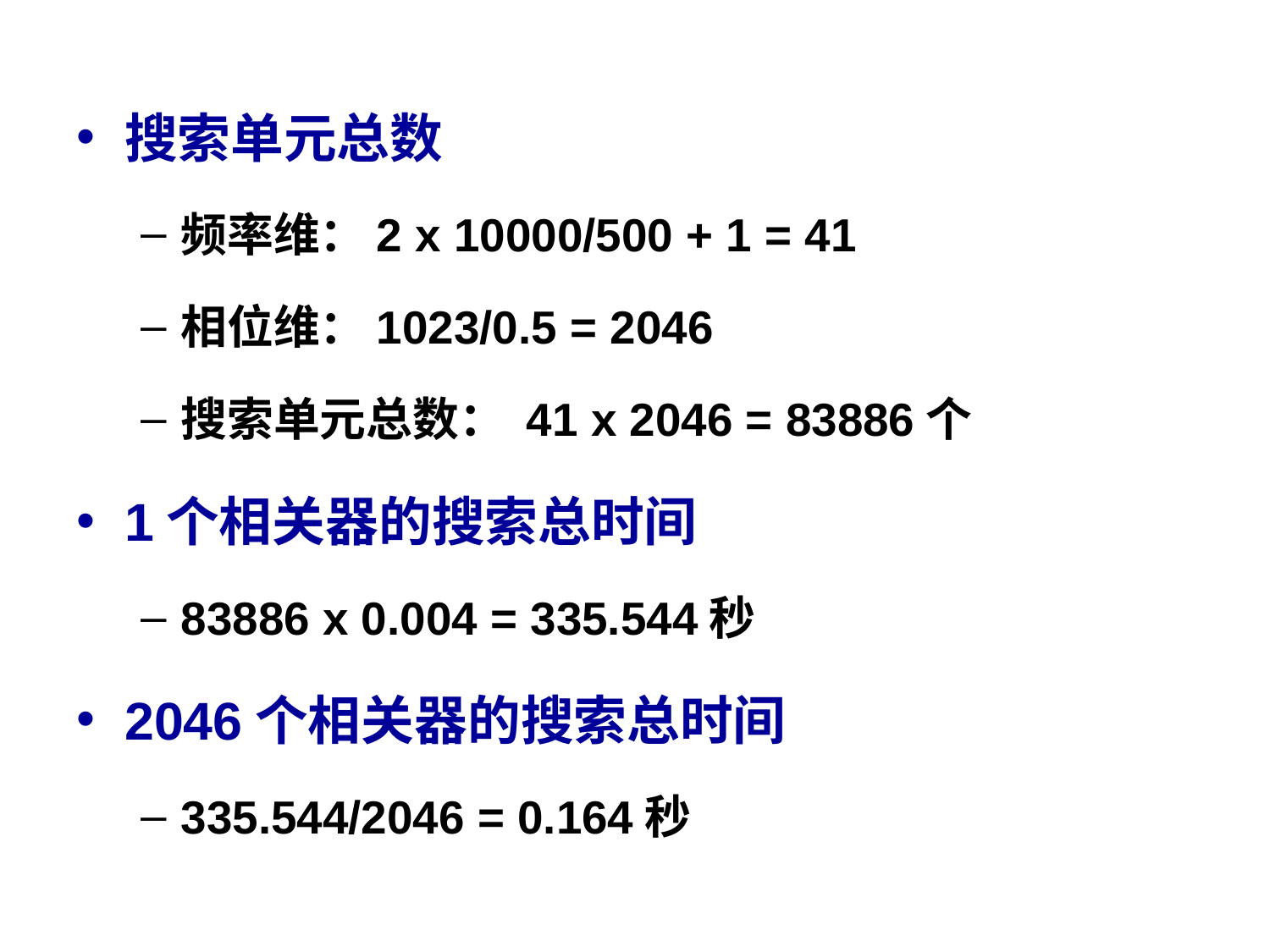

搜索单元总数
频率维：2 x 10000/500 + 1 = 41
相位维：1023/0.5 = 2046
搜索单元总数： 41 x 2046 = 83886个
1个相关器的搜索总时间
83886 x 0.004 = 335.544秒
2046个相关器的搜索总时间
335.544/2046 = 0.164秒